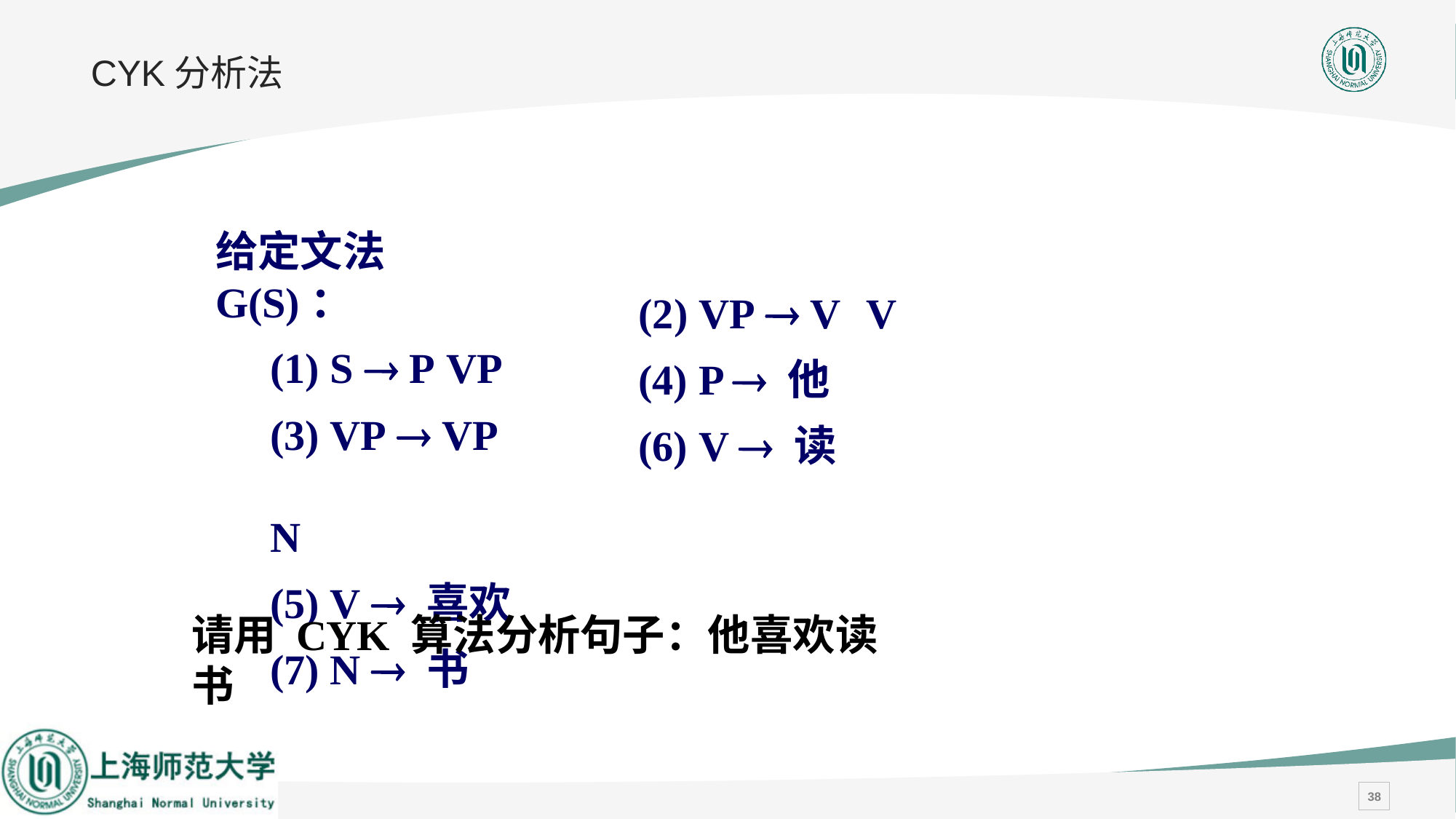

# CYK分析法
给定文法	G(S)：
S → P	VP
(3) VP → VP	N
(5) V → 喜欢
(7) N → 书
(2) VP → V	V
(4) P → 他
(6) V → 读
请用 CYK 算法分析句子：他喜欢读书